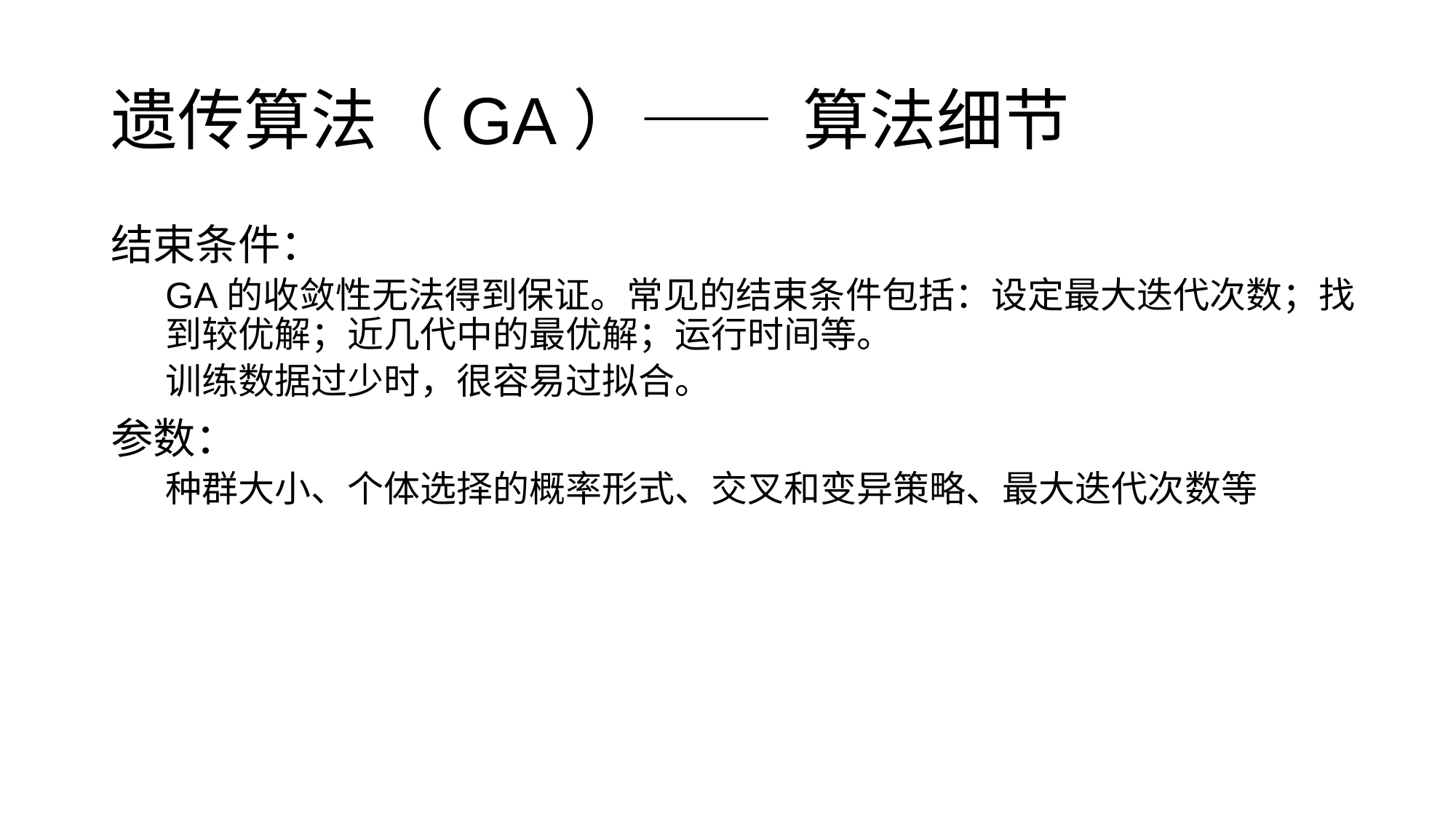

# 遗传算法（GA）——  算法细节
结束条件：
GA的收敛性无法得到保证。常见的结束条件包括：设定最大迭代次数；找到较优解；近几代中的最优解；运行时间等。
训练数据过少时，很容易过拟合。
参数：
种群大小、个体选择的概率形式、交叉和变异策略、最大迭代次数等